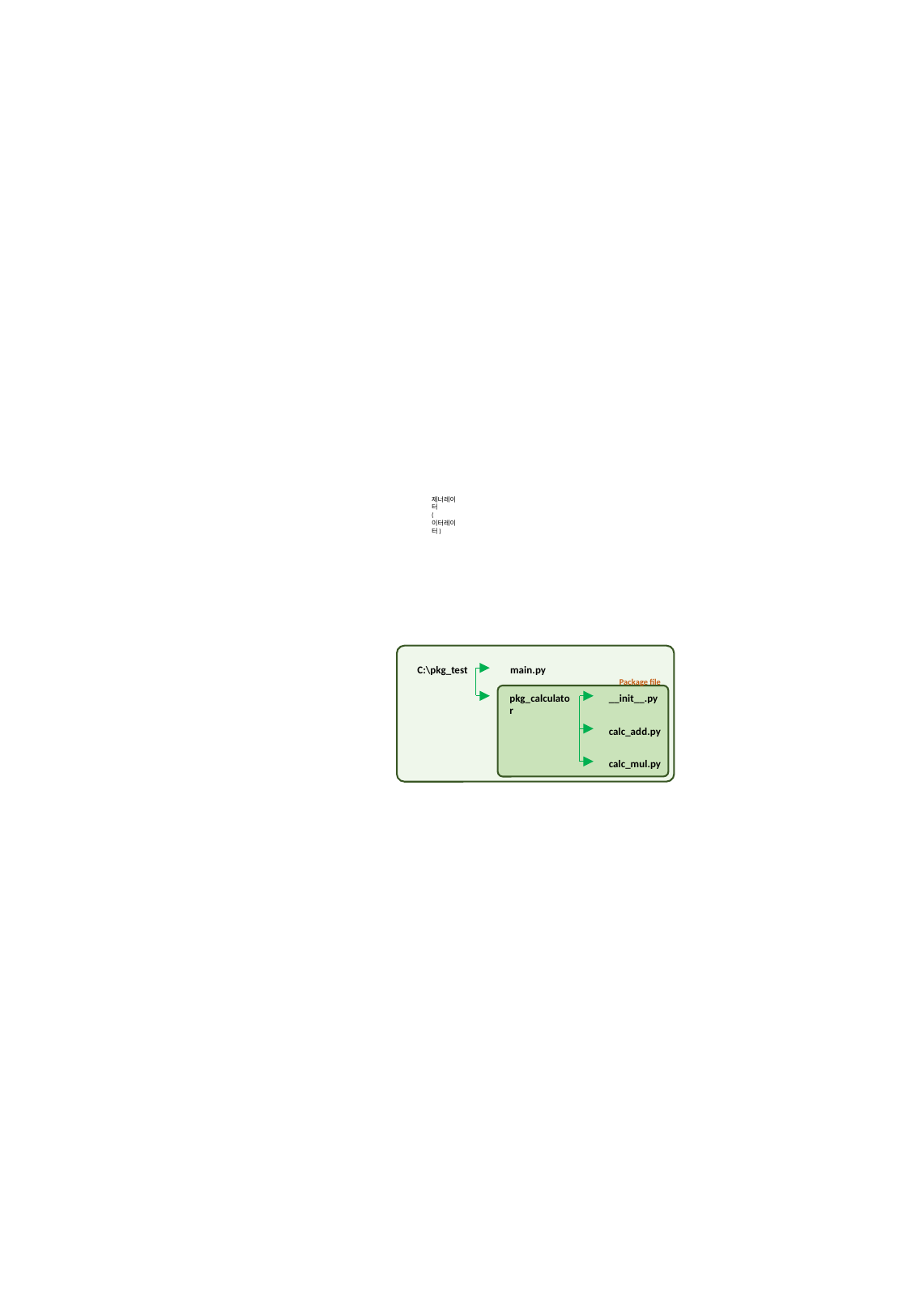

제너레이터
(이터레이터)

C:\pkg_test
main.py
Package file

pkg_calculator
__init__.py
calc_add.py
calc_mul.py